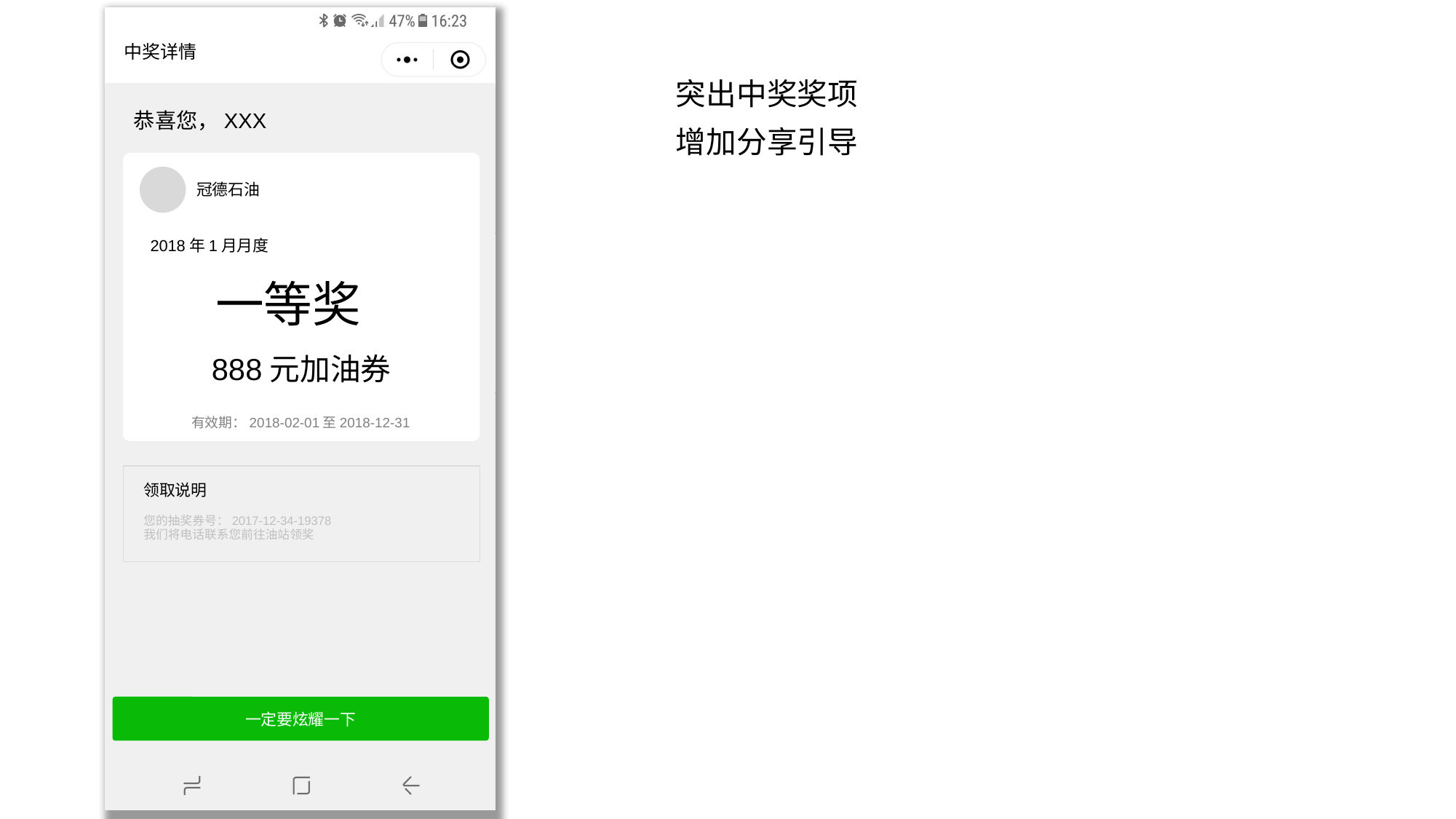

# 中奖详情
突出中奖奖项
增加分享引导
恭喜您，XXX

冠德石油
2018年1月月度
一等奖
888元加油券
有效期：2018-02-01至2018-12-31

领取说明
您的抽奖券号：2017-12-34-19378
我们将电话联系您前往油站领奖
一定要炫耀一下